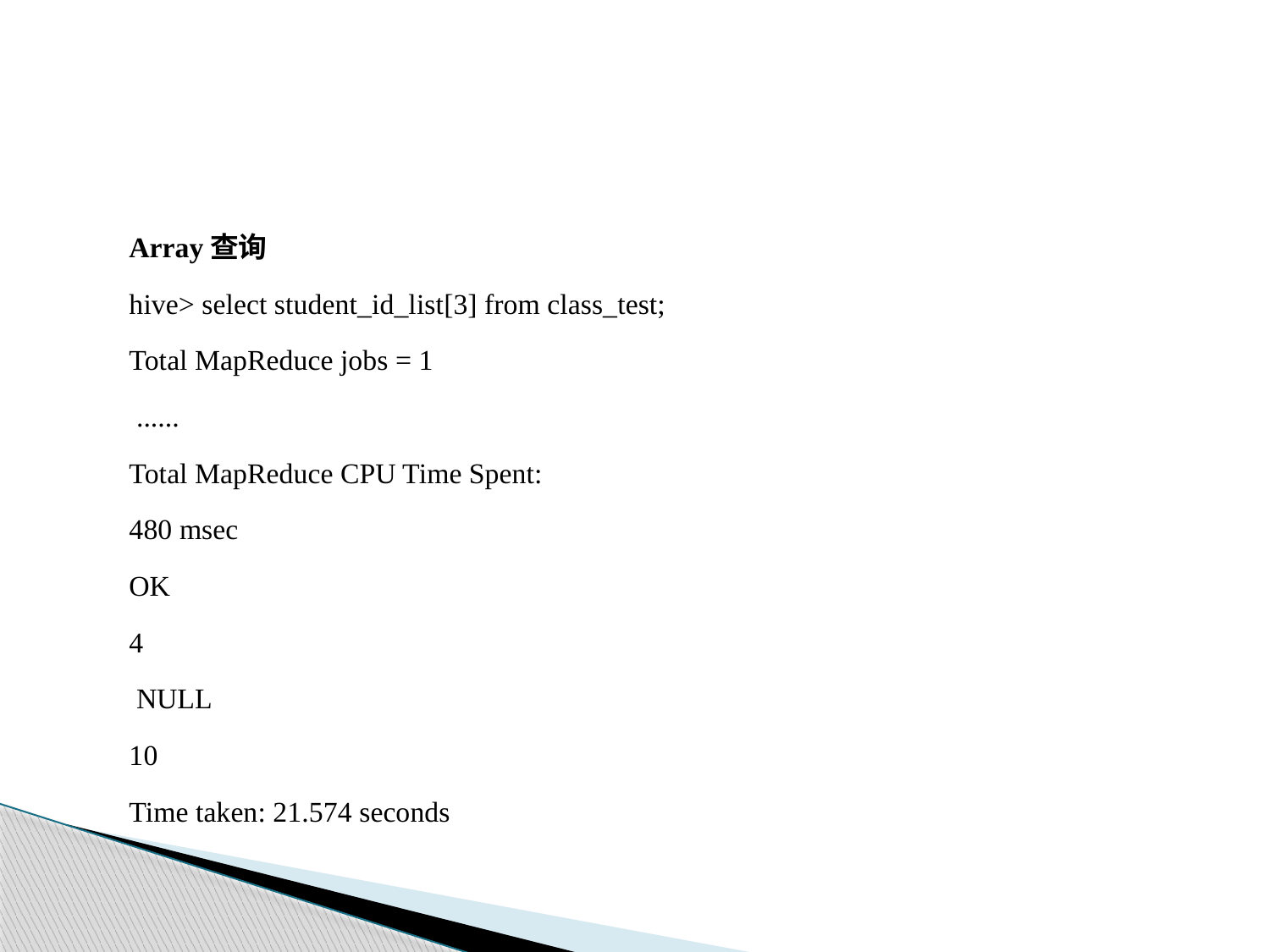

#
Array查询
hive> select student_id_list[3] from class_test;
Total MapReduce jobs = 1
 ......
Total MapReduce CPU Time Spent:
480 msec
OK
4
 NULL
10
Time taken: 21.574 seconds